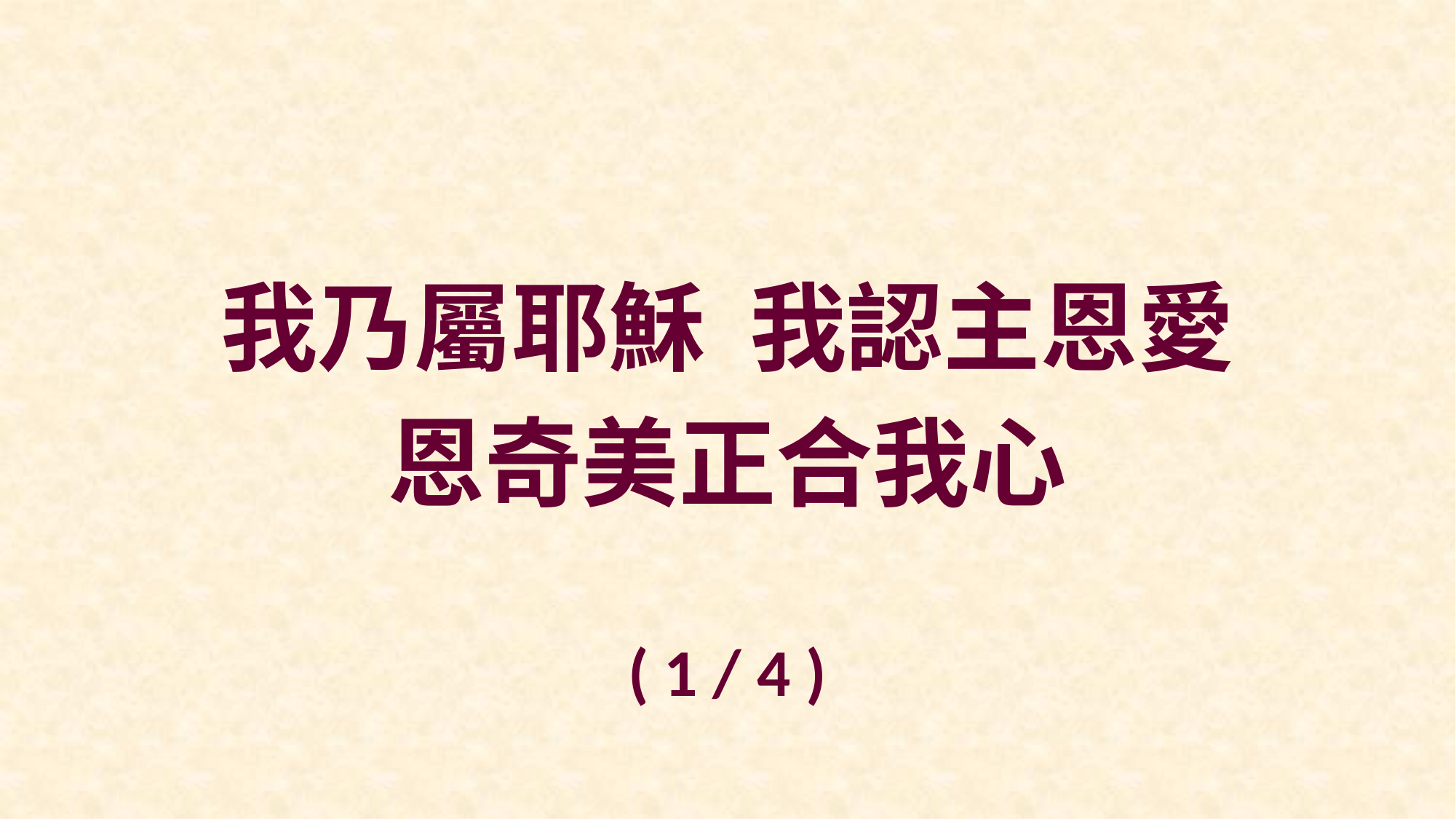

我乃屬耶穌  我認主恩愛
恩奇美正合我心
( 1 / 4 )